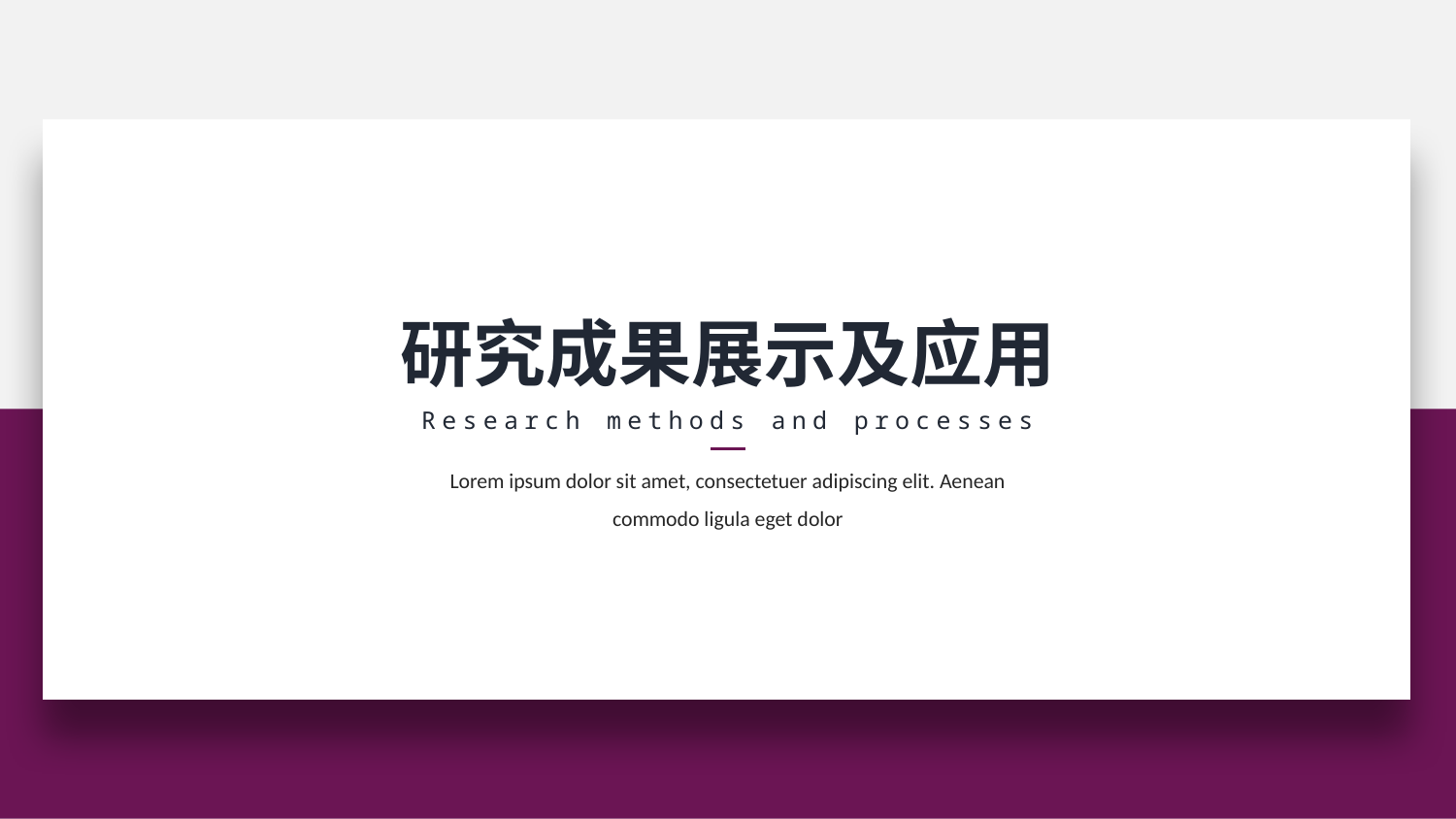

研究成果展示及应用
Research methods and processes
Lorem ipsum dolor sit amet, consectetuer adipiscing elit. Aenean commodo ligula eget dolor